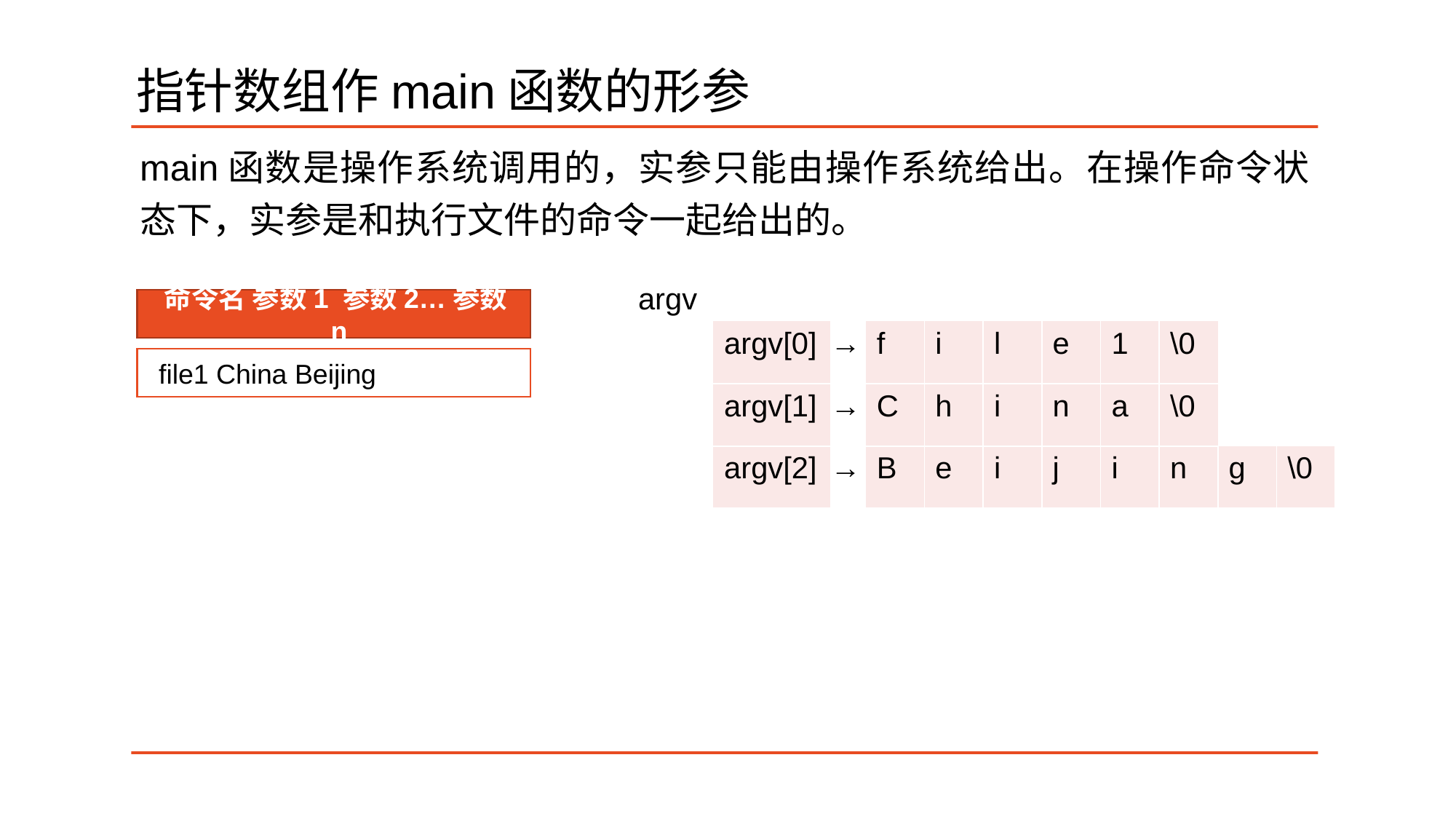

# 指针数组作main函数的形参
main函数是操作系统调用的，实参只能由操作系统给出。在操作命令状态下，实参是和执行文件的命令一起给出的。
| argv |  |  |  |  |  |  |  |  |  |  |
| --- | --- | --- | --- | --- | --- | --- | --- | --- | --- | --- |
|  | argv[0] | → | f | i | l | e | 1 | \0 |  |  |
|  | argv[1] | → | C | h | i | n | a | \0 |  |  |
|  | argv[2] | → | B | e | i | j | i | n | g | \0 |
命令名 参数1 参数2…参数n
file1 China Beijing